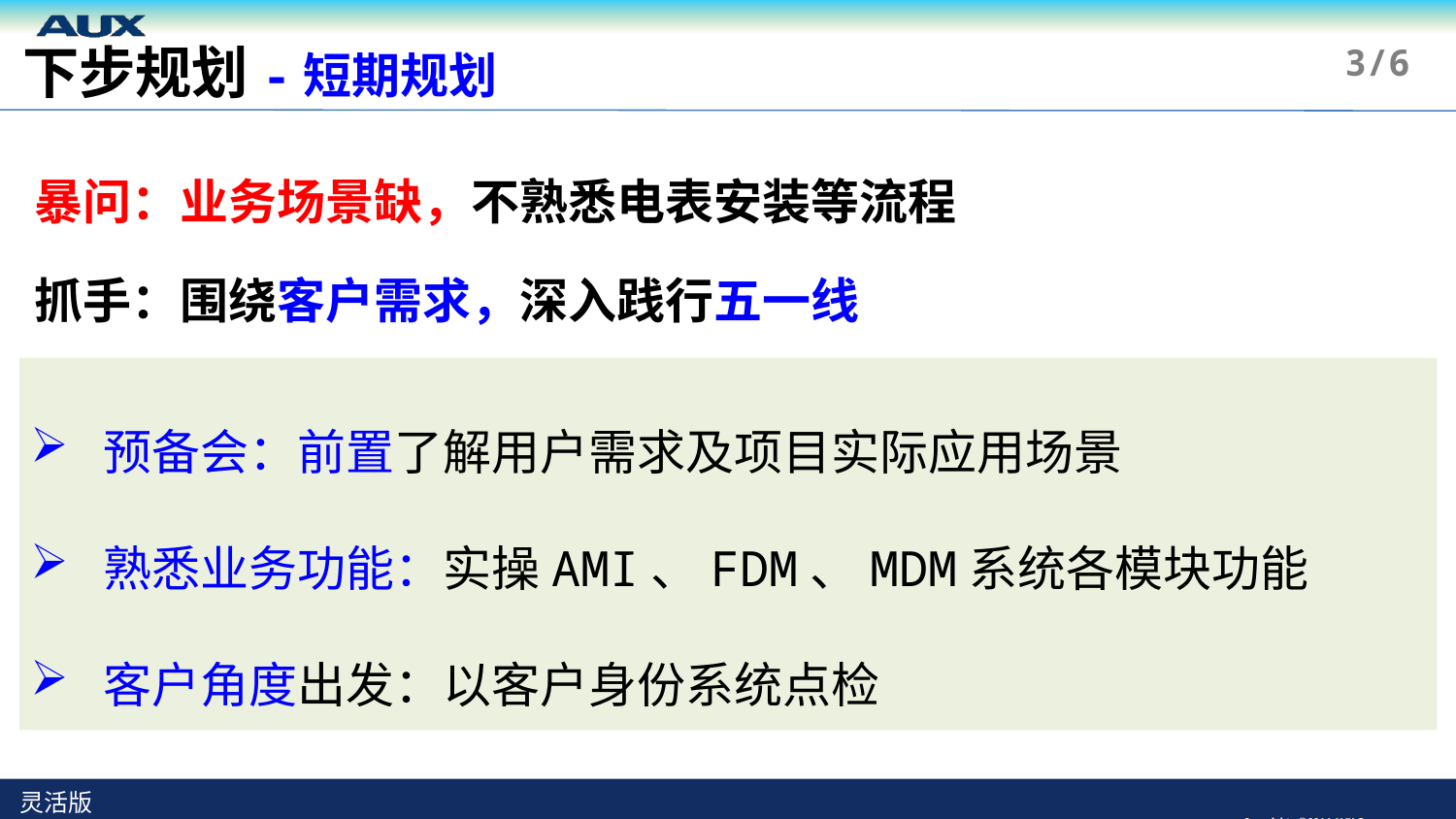

下步规划-短期规划
3/6
暴问：业务场景缺，不熟悉电表安装等流程
抓手：围绕客户需求，深入践行五一线
预备会：前置了解用户需求及项目实际应用场景
熟悉业务功能：实操AMI、FDM、MDM系统各模块功能
客户角度出发：以客户身份系统点检